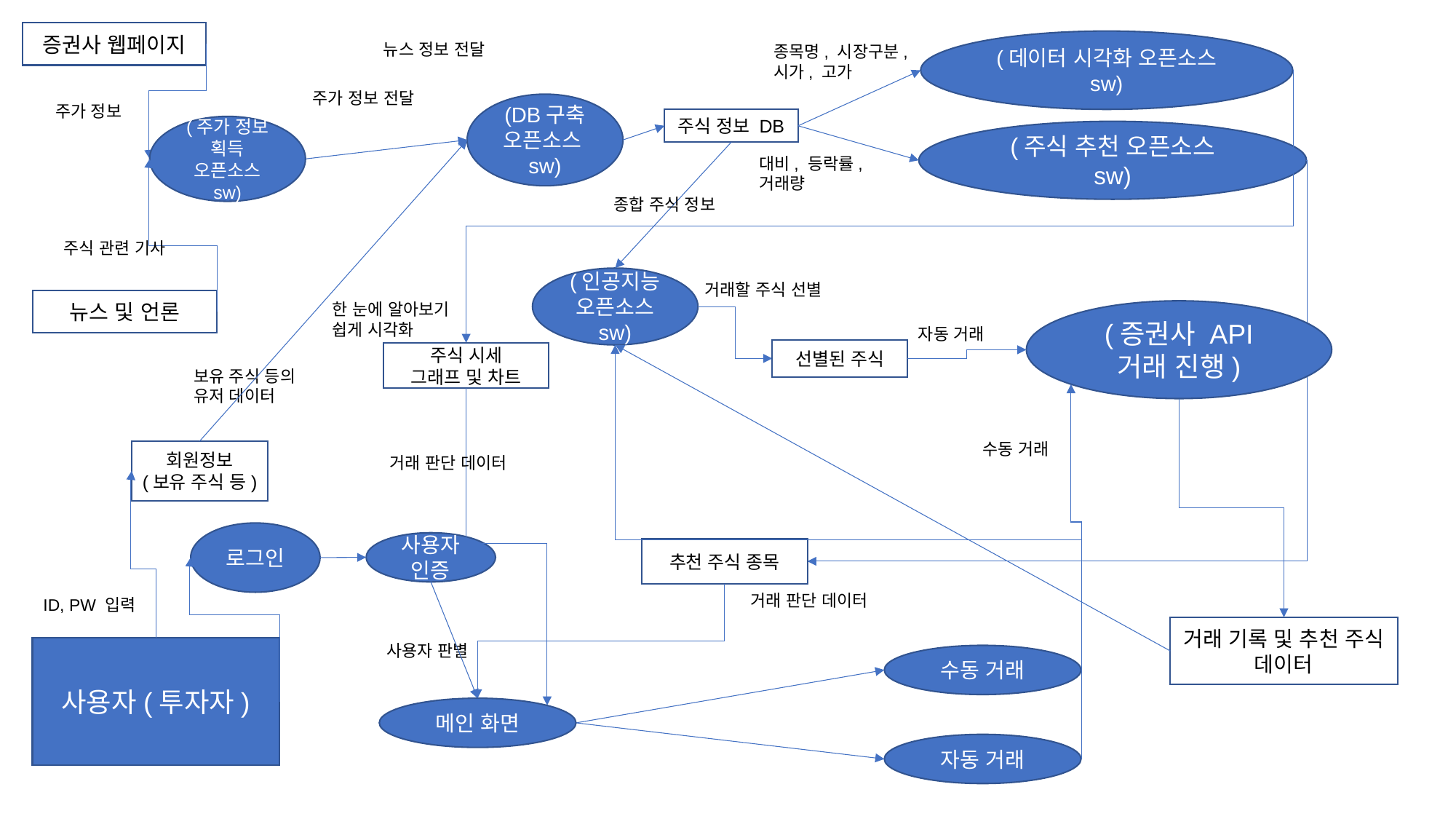

증권사 웹페이지
(데이터 시각화 오픈소스 sw)
뉴스 정보 전달
종목명, 시장구분, 시가, 고가
주가 정보 전달
(DB구축 오픈소스sw)
주가 정보
주식 정보 DB
(주가 정보 획득 오픈소스 sw)
(주식 추천 오픈소스 sw)
대비, 등락률, 거래량
종합 주식 정보
주식 관련 기사
(인공지능 오픈소스 sw)
거래할 주식 선별
뉴스 및 언론
한 눈에 알아보기 쉽게 시각화
(증권사 API 거래 진행)
자동 거래
선별된 주식
주식 시세
그래프 및 차트
보유 주식 등의 유저 데이터
수동 거래
회원정보
(보유 주식 등)
거래 판단 데이터
로그인
사용자 인증
추천 주식 종목
거래 판단 데이터
ID, PW 입력
거래 기록 및 추천 주식 데이터
사용자 판별
사용자(투자자)
수동 거래
메인 화면
자동 거래